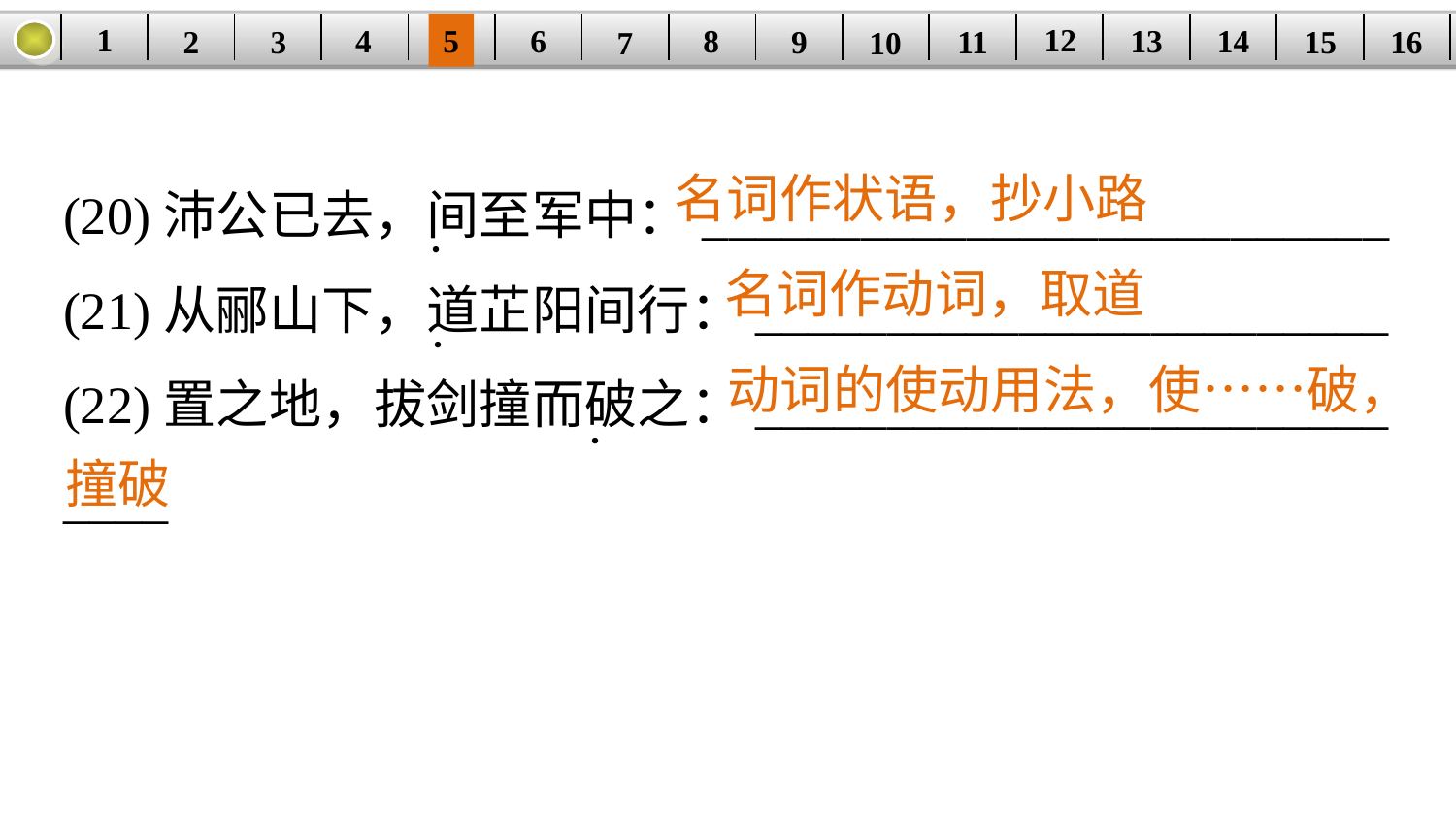

1
12
6
14
8
5
|  |  |  |  |  |  |  |  |  |  |  |  |  |  |  |  |
| --- | --- | --- | --- | --- | --- | --- | --- | --- | --- | --- | --- | --- | --- | --- | --- |
13
4
15
2
9
3
11
16
10
7

(20)沛公已去，间至军中：__________________________
(21)从郦山下，道芷阳间行：________________________
(22)置之地，拔剑撞而破之：________________________
____
名词作状语，抄小路
·
名词作动词，取道
·
动词的使动用法，使……破，
·
撞破